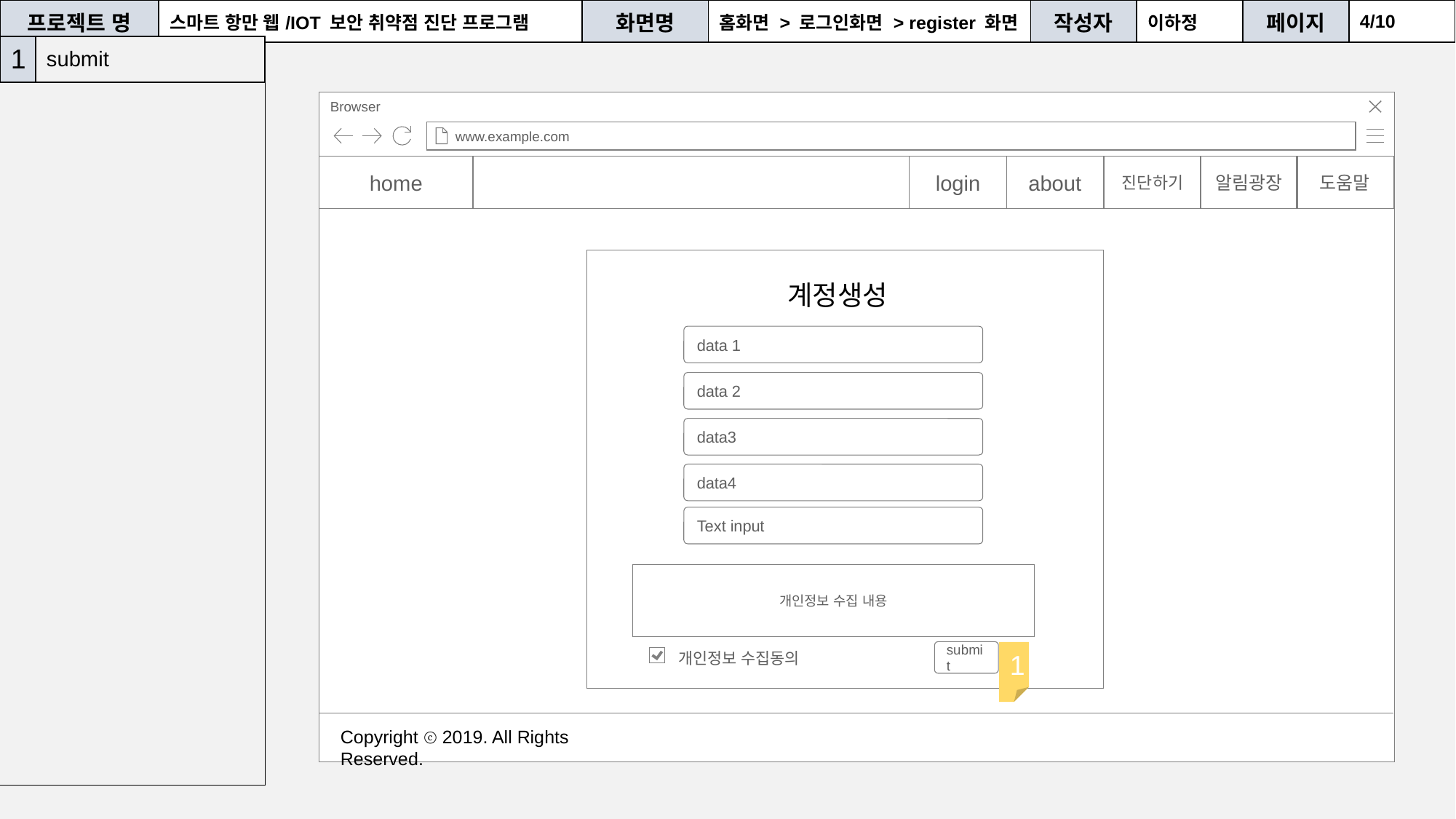

| 프로젝트 명 | 스마트 항만 웹/IOT 보안 취약점 진단 프로그램 | 화면명 | 홈화면 > 로그인화면 > register 화면 | 작성자 | 이하정 | 페이지 | 4/10 |
| --- | --- | --- | --- | --- | --- | --- | --- |
| 1 | submit |
| --- | --- |
|  |  |
Browser

www.example.com

login
about
진단하기
알림광장
도움말
home
Copyright ⓒ 2019. All Rights Reserved.

계정생성
data 1
data 2
data3
data4
Text input
개인정보 수집 내용
submit
1
개인정보 수집동의